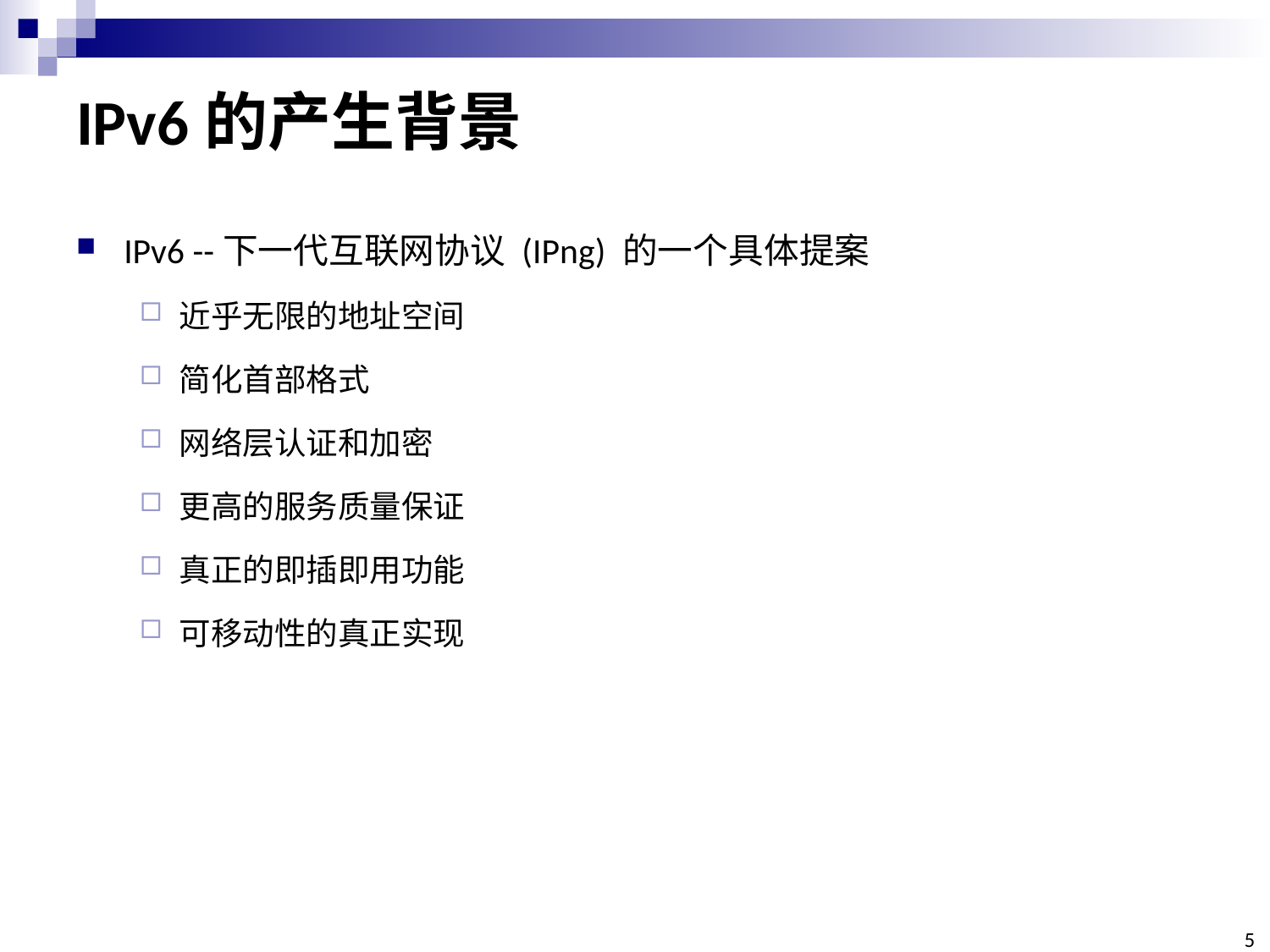

# IPv6的产生背景
IPv6 --下一代互联网协议 (IPng) 的一个具体提案
近乎无限的地址空间
简化首部格式
网络层认证和加密
更高的服务质量保证
真正的即插即用功能
可移动性的真正实现
5